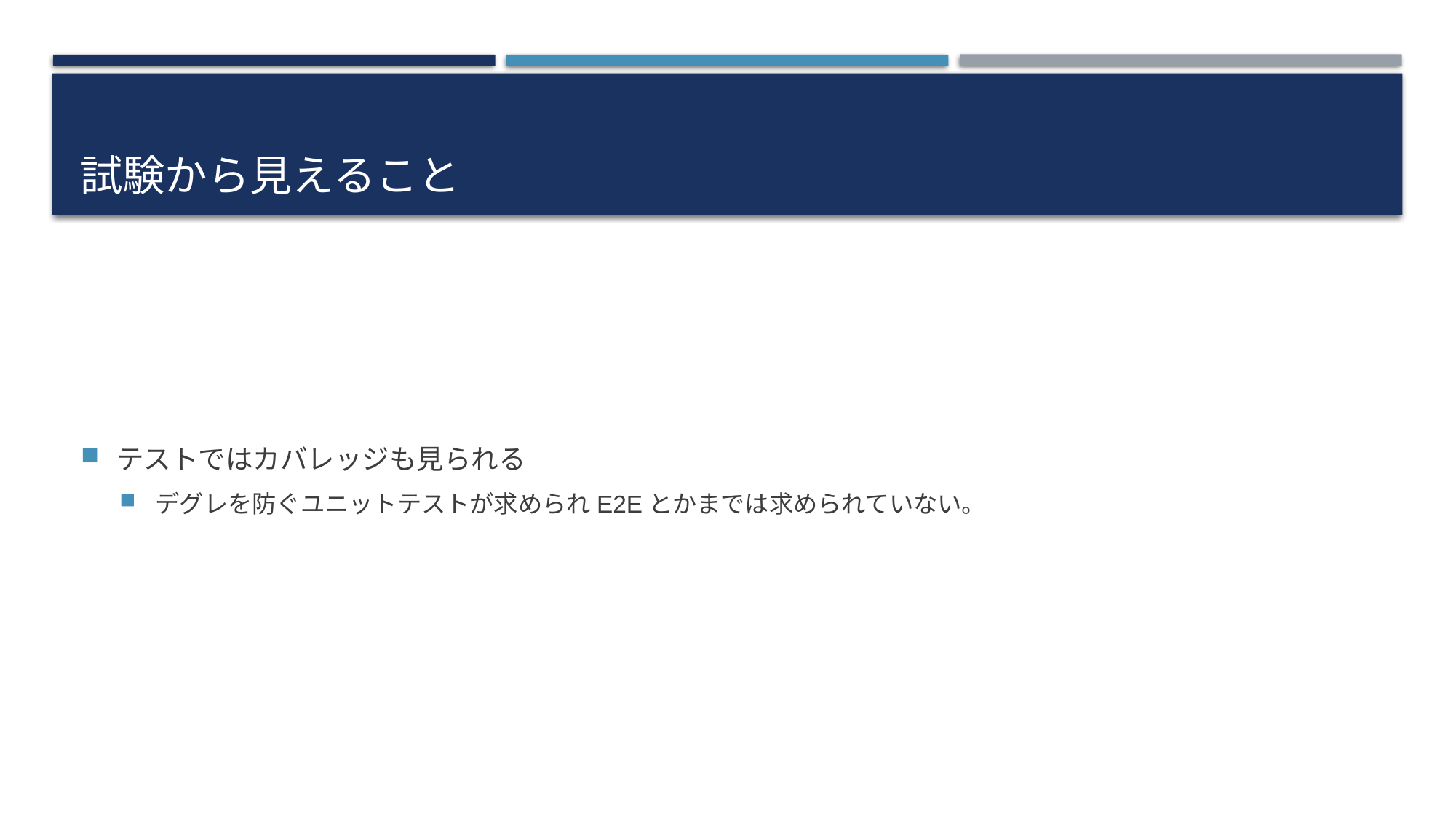

# 試験から見えること
テストではカバレッジも見られる
デグレを防ぐユニットテストが求められE2Eとかまでは求められていない。